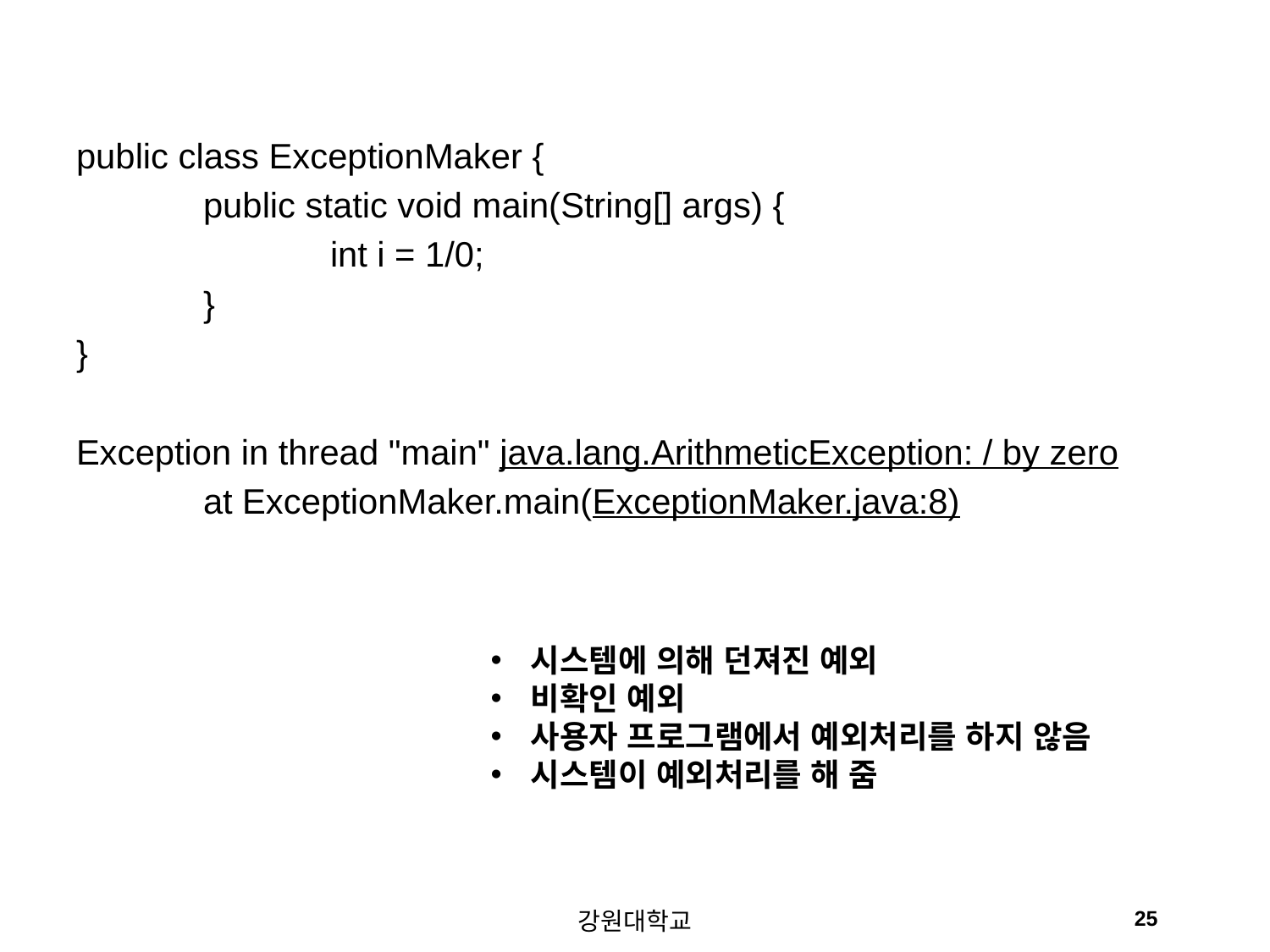

public class ExceptionMaker {
	public static void main(String[] args) {
		int i = 1/0;
	}
}

Exception in thread "main" java.lang.ArithmeticException: / by zero
	at ExceptionMaker.main(ExceptionMaker.java:8)

시스템에 의해 던져진 예외
비확인 예외
사용자 프로그램에서 예외처리를 하지 않음
시스템이 예외처리를 해 줌
강원대학교